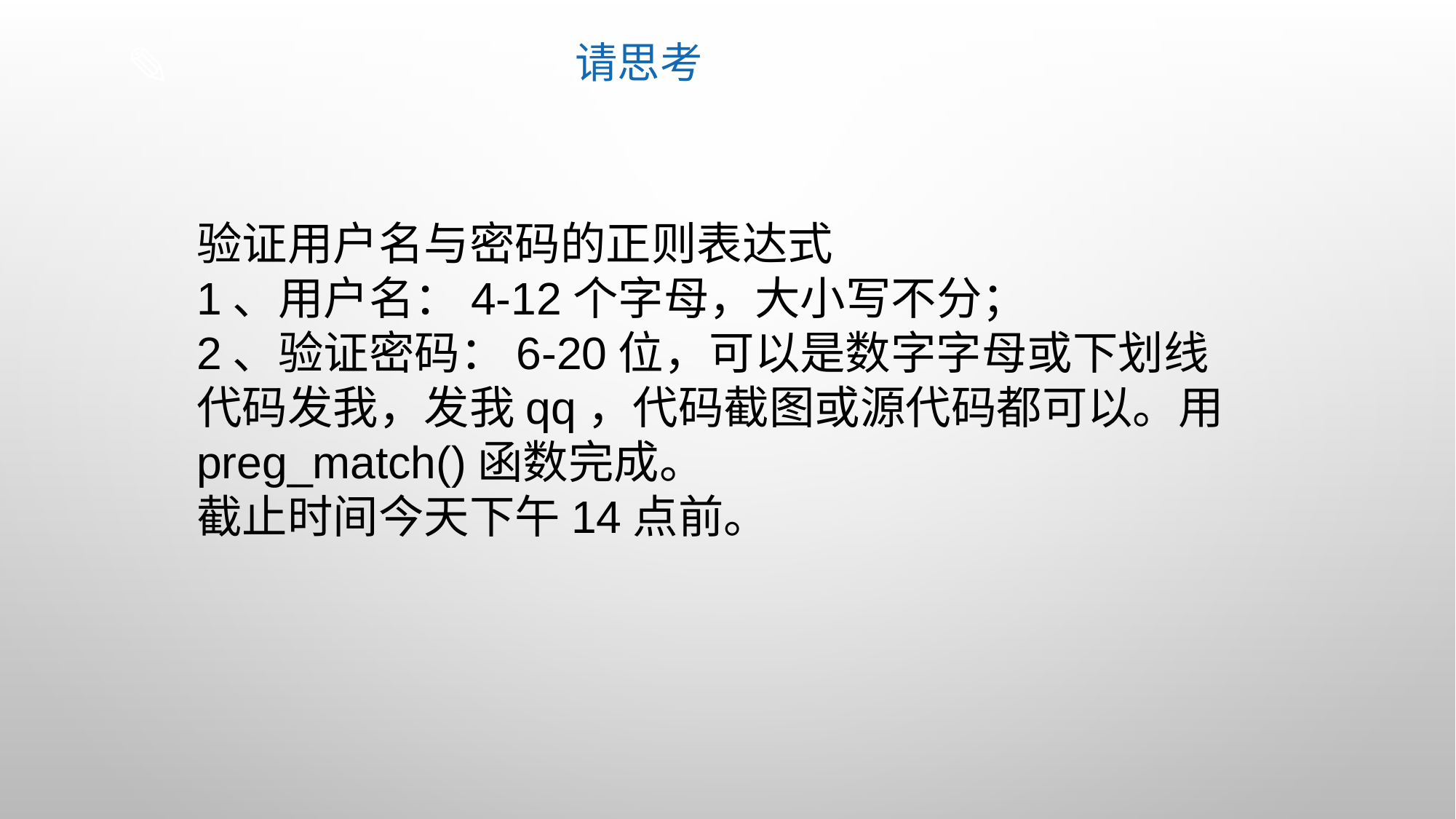

# 请思考
验证用户名与密码的正则表达式
1、用户名：4-12个字母，大小写不分；
2、验证密码：6-20位，可以是数字字母或下划线
代码发我，发我qq，代码截图或源代码都可以。用preg_match()函数完成。
截止时间今天下午14点前。